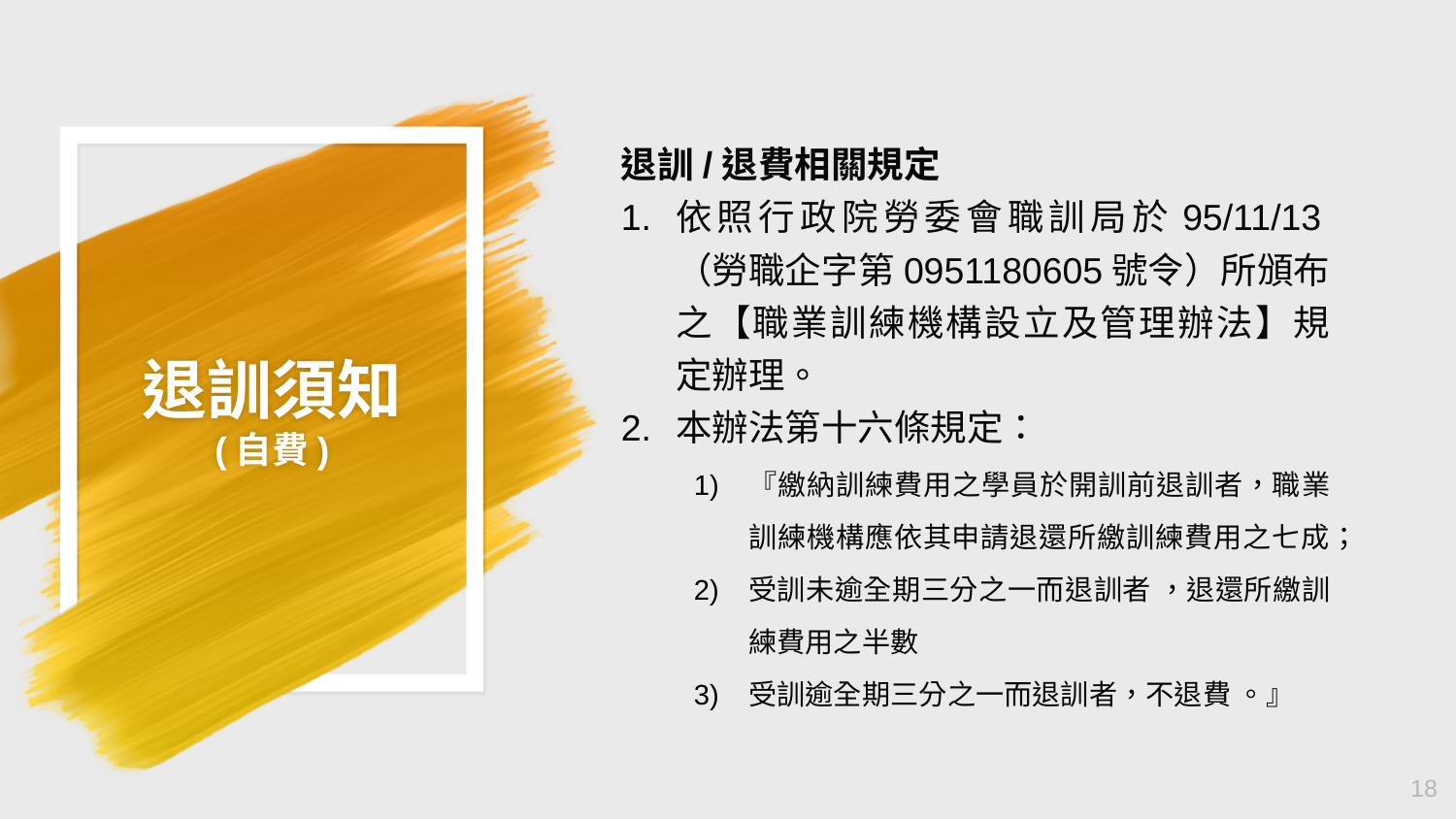

退訓/退費相關規定
依照行政院勞委會職訓局於95/11/13（勞職企字第0951180605號令）所頒布之【職業訓練機構設立及管理辦法】規定辦理。
本辦法第十六條規定：
『繳納訓練費用之學員於開訓前退訓者，職業訓練機構應依其申請退還所繳訓練費用之七成；
受訓未逾全期三分之一而退訓者 ，退還所繳訓練費用之半數
受訓逾全期三分之一而退訓者，不退費 。』
# 退訓須知 (自費)
18